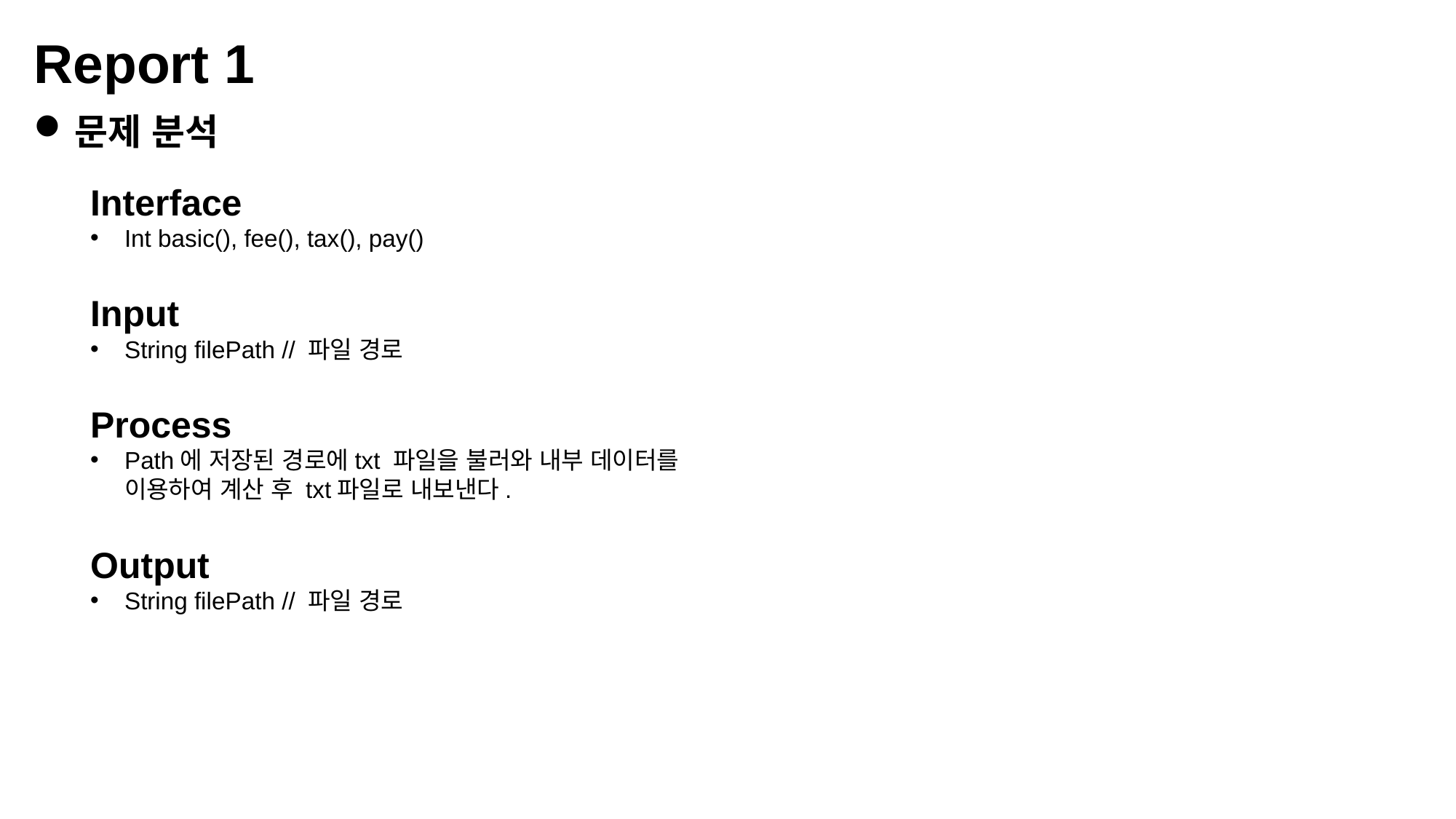

Report 1
문제 분석
Interface
Int basic(), fee(), tax(), pay()
Input
String filePath // 파일 경로
Process
Path에 저장된 경로에txt 파일을 불러와 내부 데이터를 이용하여 계산 후 txt파일로 내보낸다.
Output
String filePath // 파일 경로